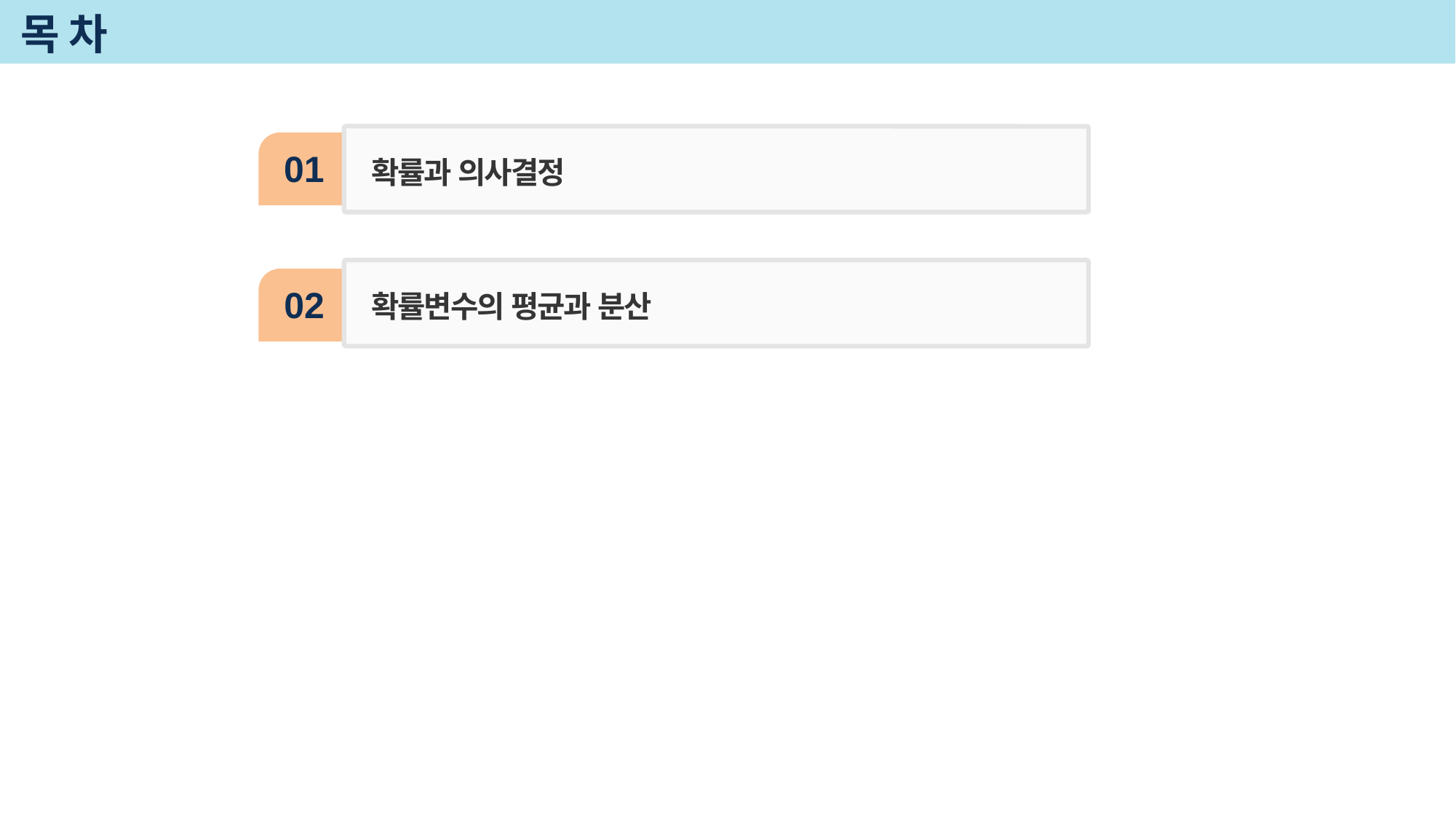

# 목 차

01
확률과 의사결정

확률변수의 평균과 분산
02